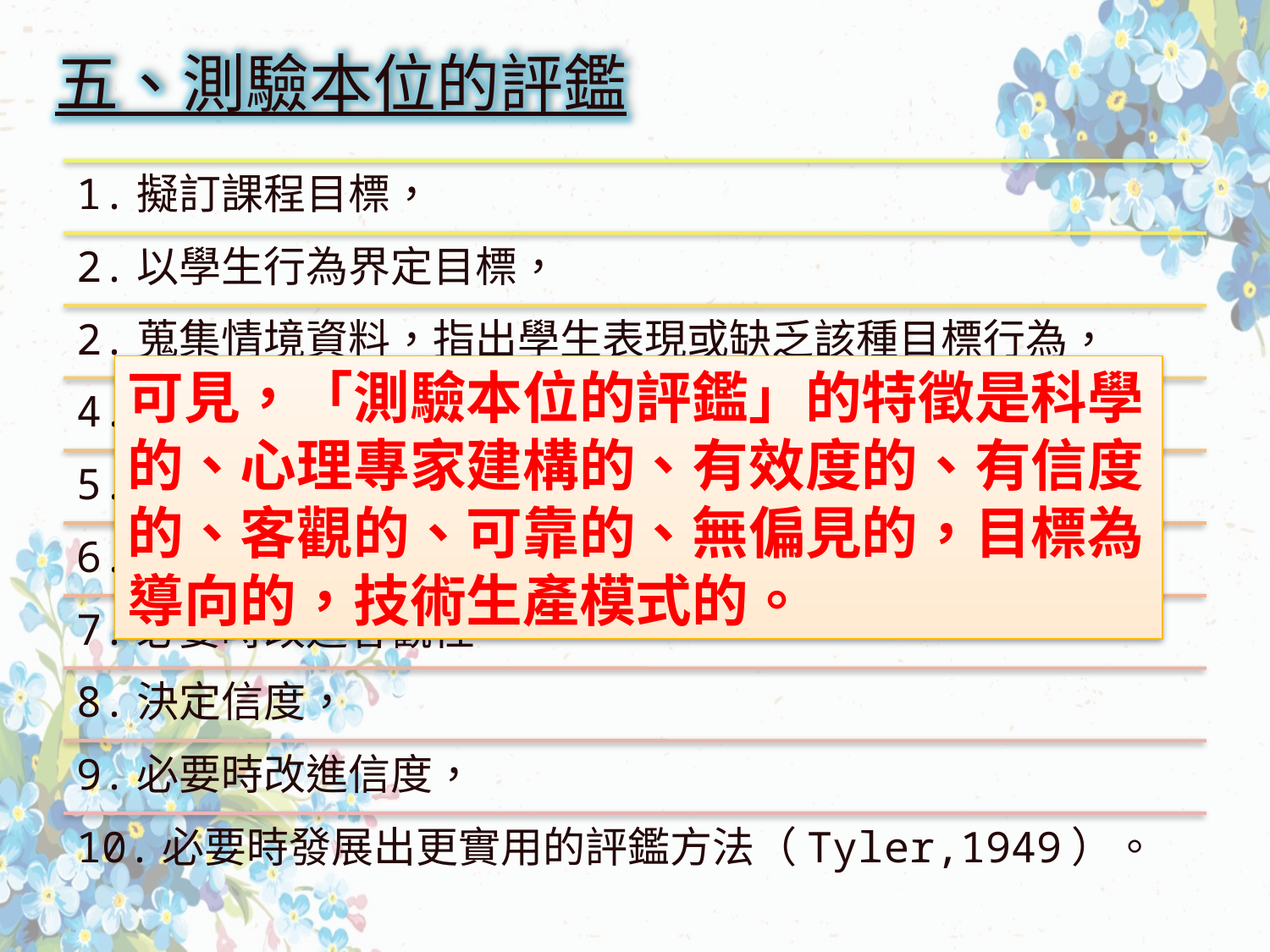

五、測驗本位的評鑑
1.擬訂課程目標，
2.以學生行為界定目標，
2.蒐集情境資料，指出學生表現或缺乏該種目標行為，
4.把情境呈現給學生，
5.以每一個目標來評鑑學生的反應，
6.決定評鑑的客觀性，
7.必要時改進客觀性，
8.決定信度，
9.必要時改進信度，
10.必要時發展出更實用的評鑑方法（Tyler,1949）。
可見，「測驗本位的評鑑」的特徵是科學的、心理專家建構的、有效度的、有信度的、客觀的、可靠的、無偏見的，目標為導向的，技術生產模式的。